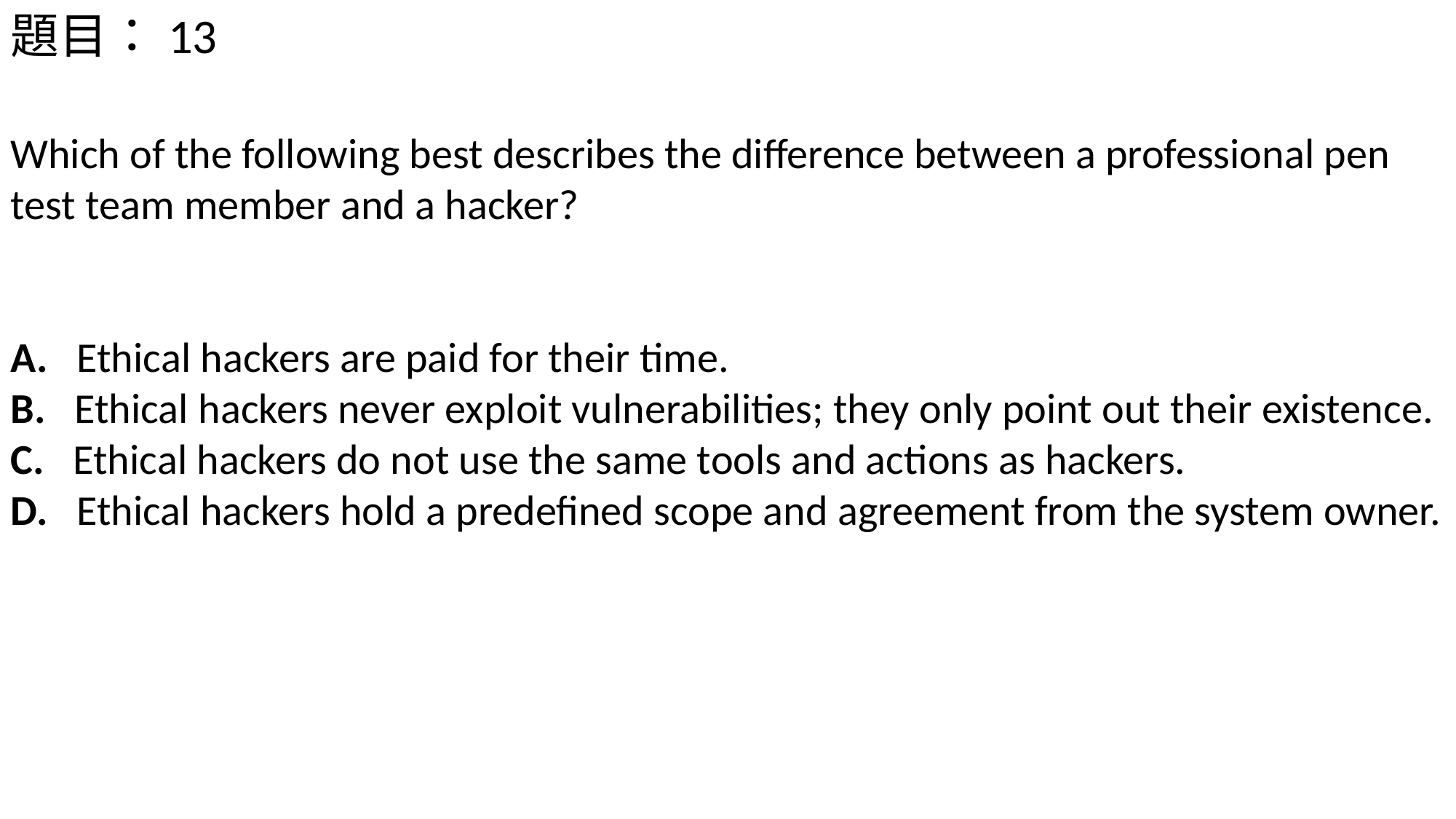

題目：13
Which of the following best describes the difference between a professional pen test team member and a hacker?

A.   Ethical hackers are paid for their time.
B.   Ethical hackers never exploit vulnerabilities; they only point out their existence.
C.   Ethical hackers do not use the same tools and actions as hackers.
D.   Ethical hackers hold a predefined scope and agreement from the system owner.